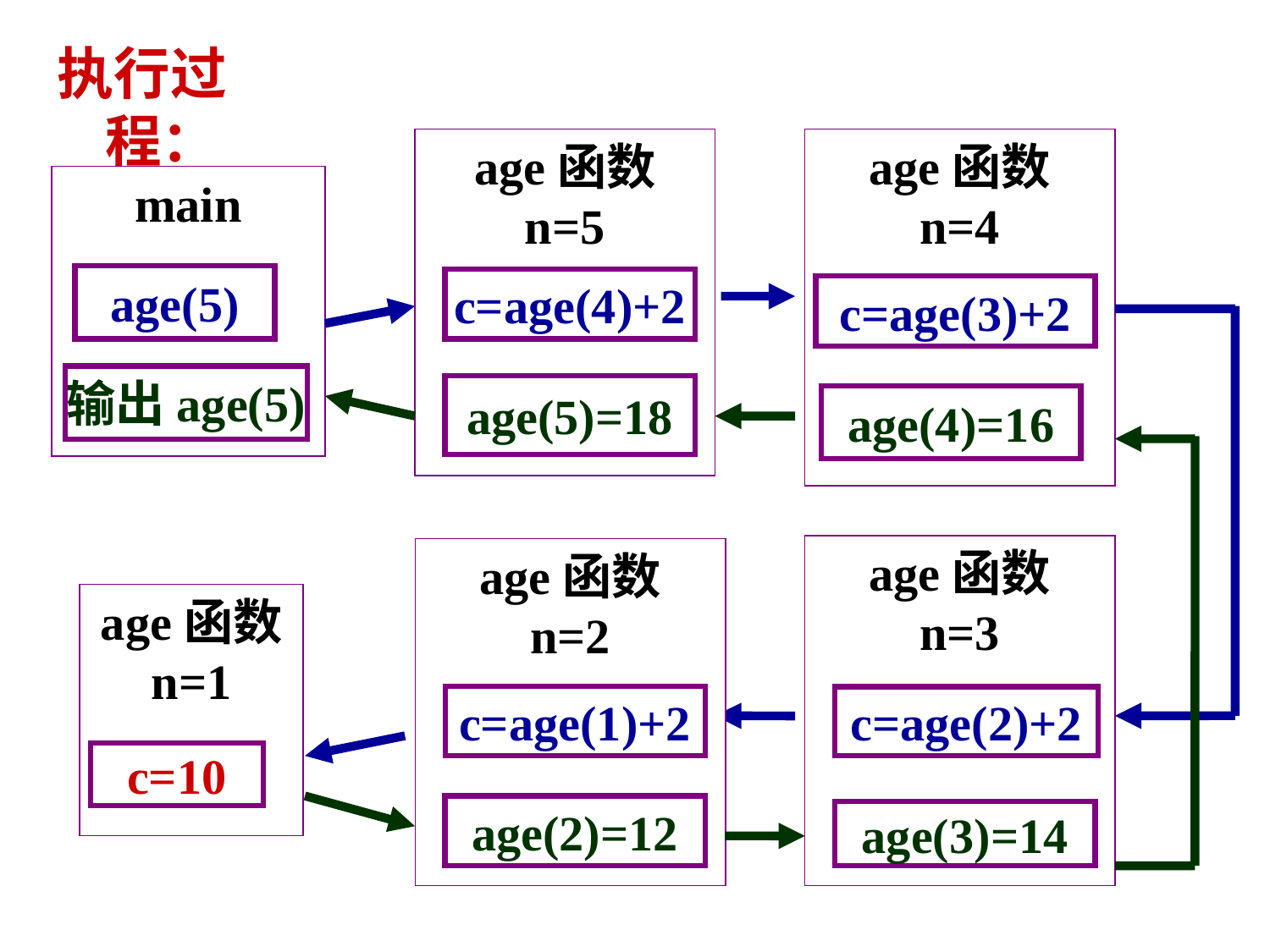

执行过程：
age函数
n=5
age函数
n=4
main
age(5)
c=age(4)+2
c=age(3)+2

输出age(5)
age(5)=18
age(4)=16

age函数
n=3
age函数
n=2
age函数
n=1
c=age(1)+2
c=age(2)+2

c=10

age(2)=12
age(3)=14